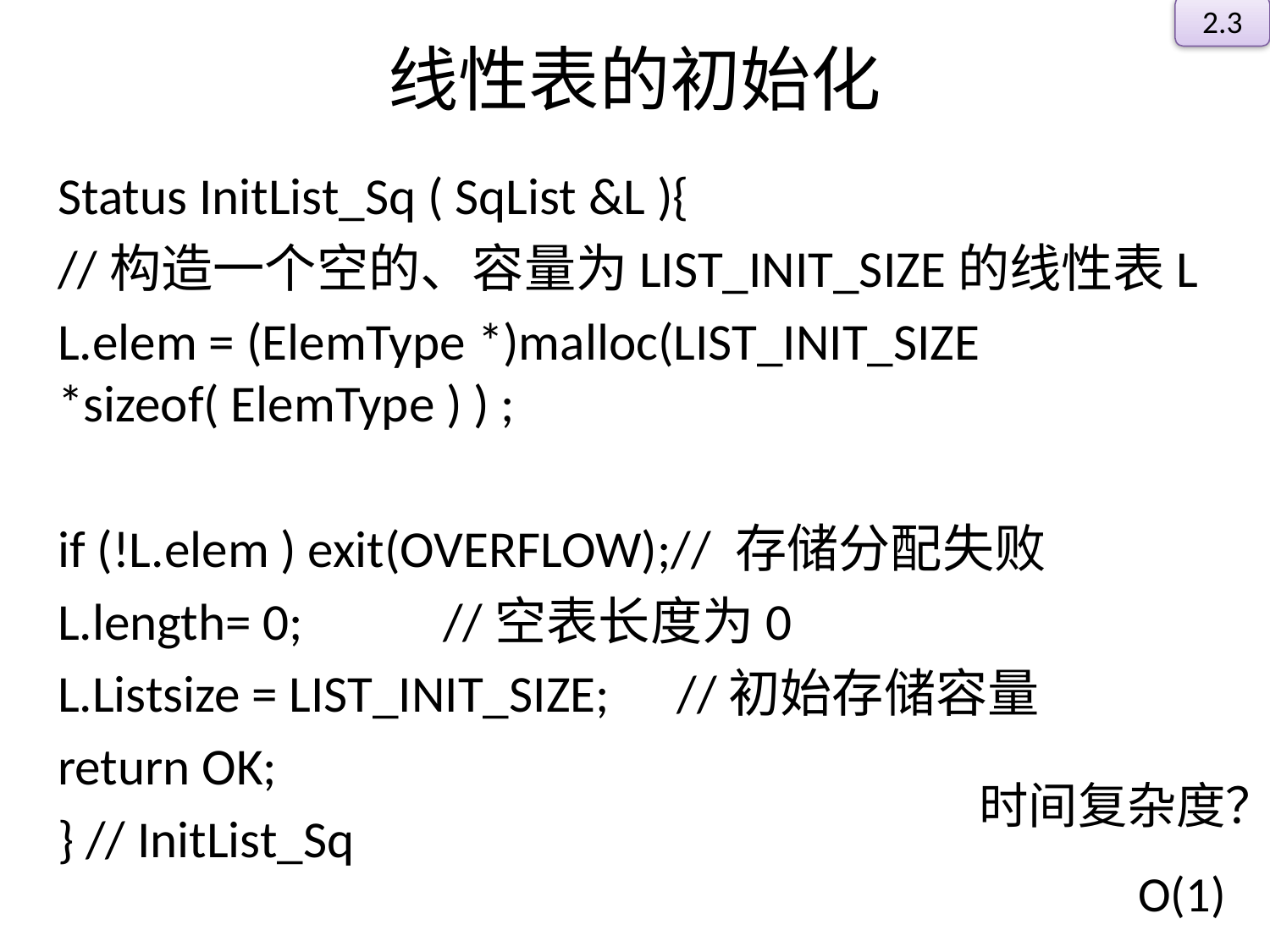

2.3
# 线性表的初始化
Status InitList_Sq ( SqList &L ){
//构造一个空的、容量为LIST_INIT_SIZE的线性表L
L.elem = (ElemType *)malloc(LIST_INIT_SIZE *sizeof( ElemType ) ) ;

if (!L.elem ) exit(OVERFLOW);// 存储分配失败
L.length= 0; 			   //空表长度为0
L.Listsize = LIST_INIT_SIZE; 	   //初始存储容量
return OK;
} // InitList_Sq

时间复杂度？
O(1)